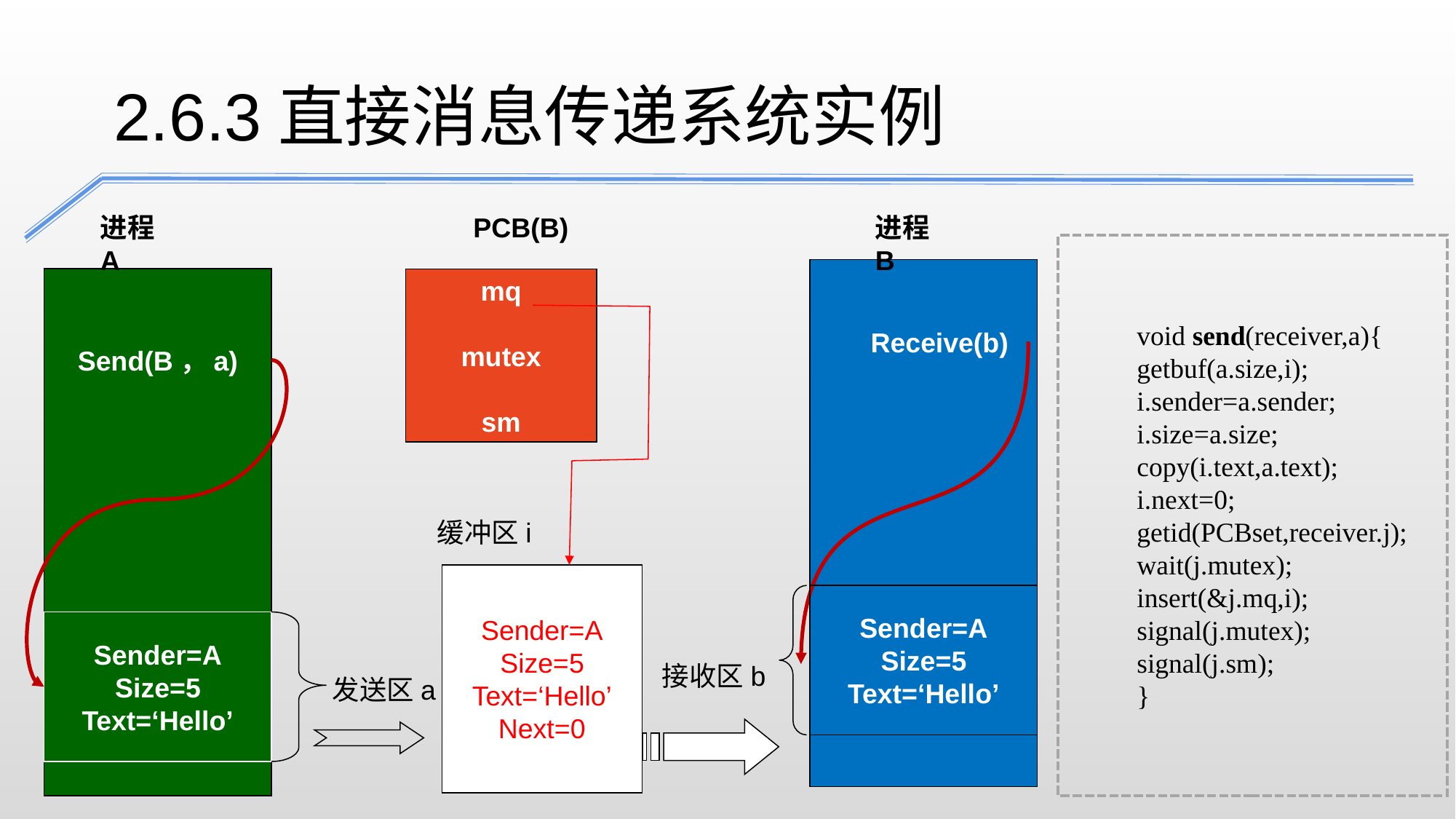

2.6.3直接消息传递系统实例

进程A
PCB(B)
进程B

mq

mutex

sm

Sender=A
Size=5
Text=‘Hello’
Next=0

void send(receiver,a){
getbuf(a.size,i);
i.sender=a.sender;
i.size=a.size;
copy(i.text,a.text);
i.next=0;
getid(PCBset,receiver.j);
wait(j.mutex);
insert(&j.mq,i);
signal(j.mutex);
signal(j.sm);
}
Receive(b)
Send(B，a)
Sender=A
Size=5
Text=‘Hello’
接收区b

Sender=A
Size=5
Text=‘Hello’

发送区a
缓冲区i